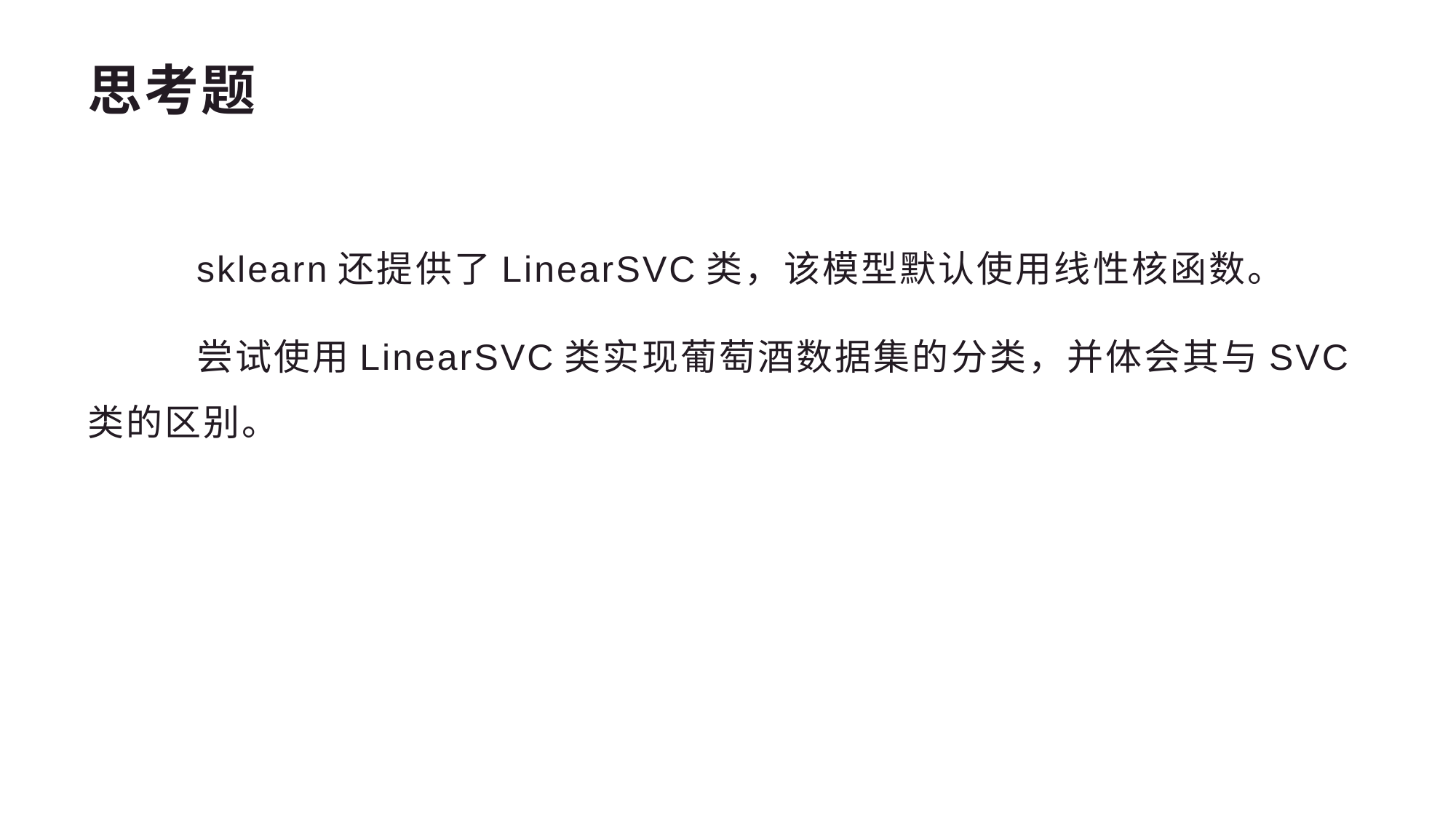

# 思考题
	sklearn还提供了LinearSVC类，该模型默认使用线性核函数。
	尝试使用LinearSVC类实现葡萄酒数据集的分类，并体会其与SVC类的区别。